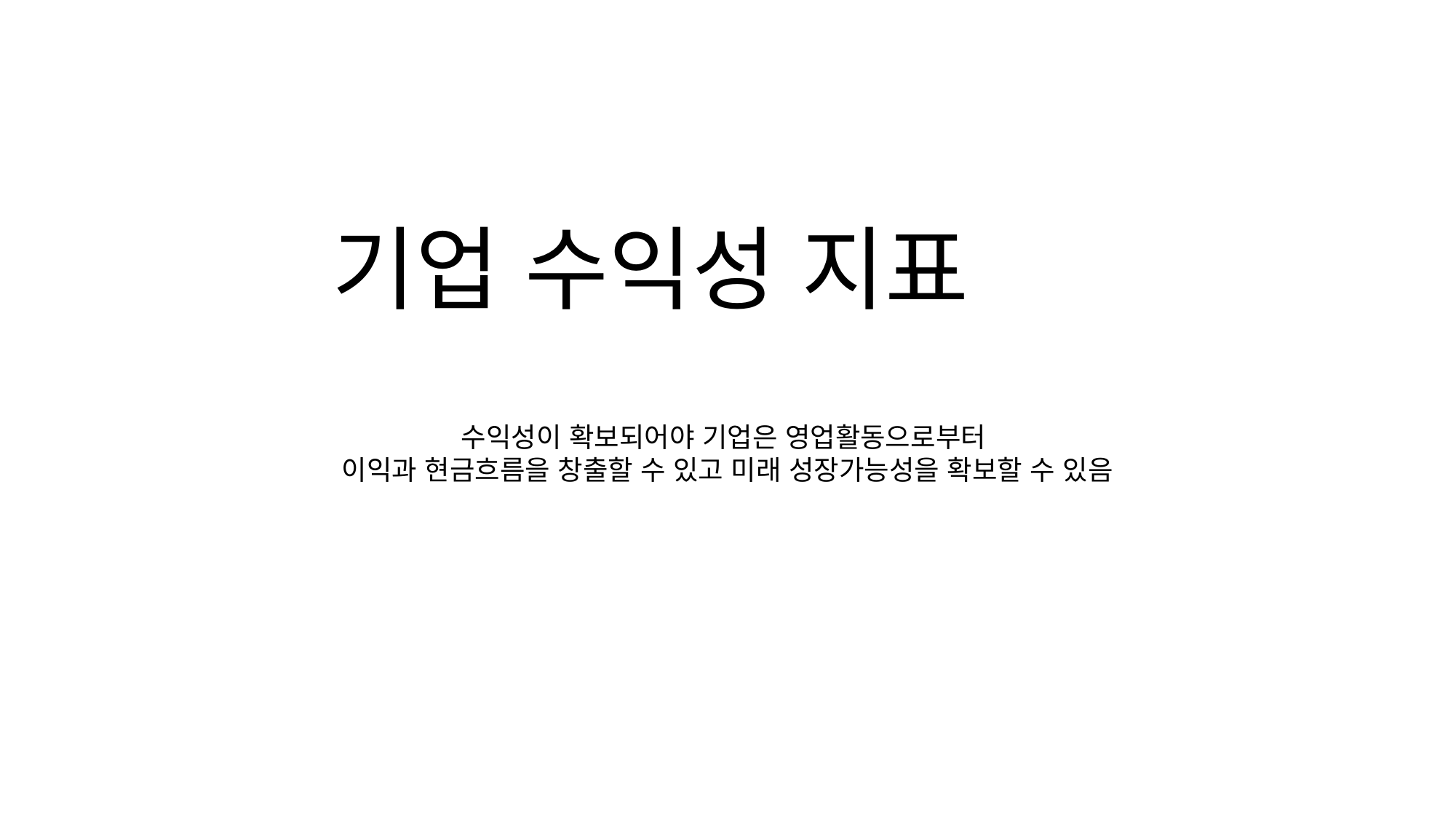

기업 수익성 지표
수익성이 확보되어야 기업은 영업활동으로부터
이익과 현금흐름을 창출할 수 있고 미래 성장가능성을 확보할 수 있음